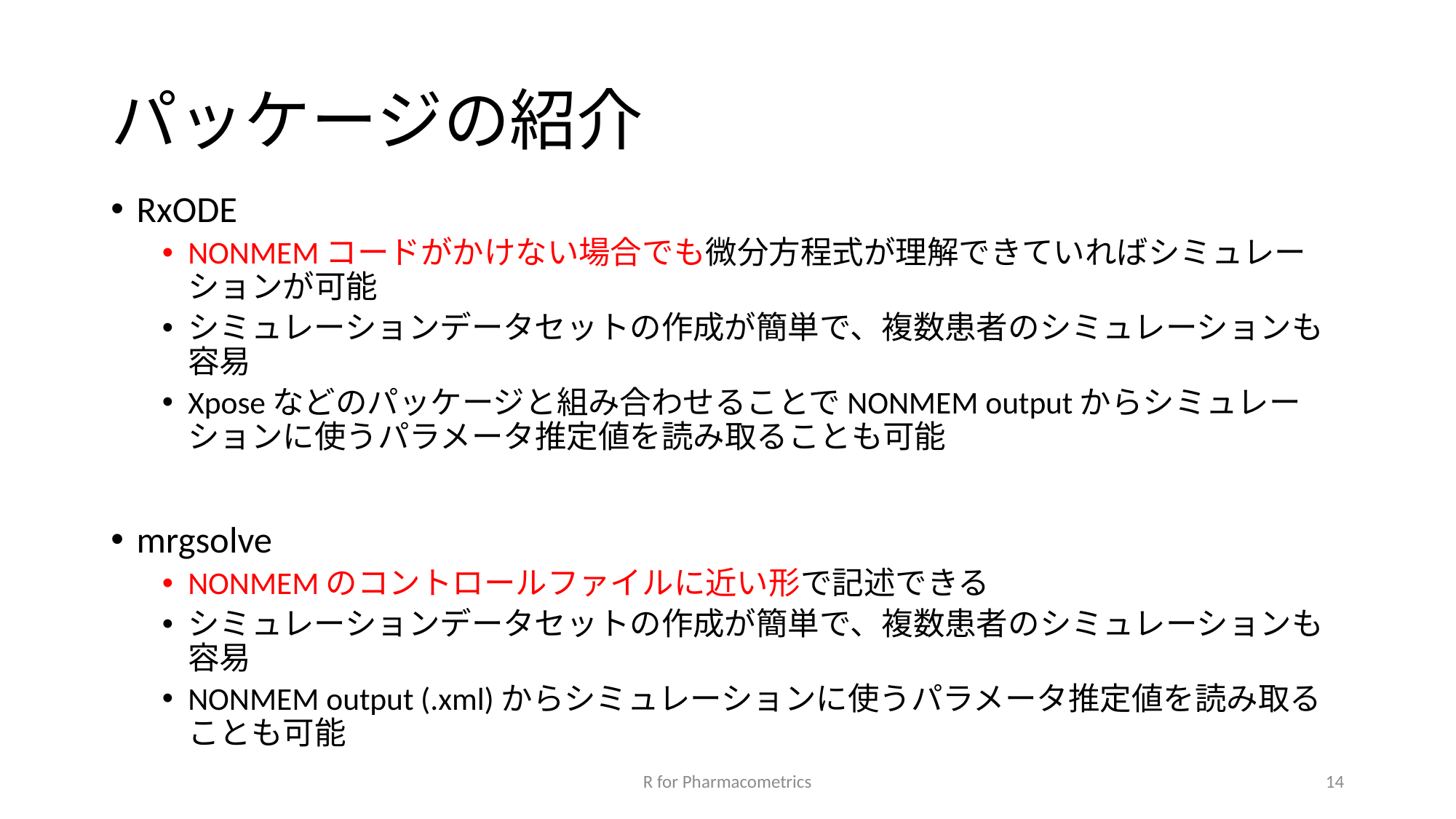

# パッケージの紹介
RxODE
NONMEMコードがかけない場合でも微分方程式が理解できていればシミュレーションが可能
シミュレーションデータセットの作成が簡単で、複数患者のシミュレーションも容易
Xposeなどのパッケージと組み合わせることでNONMEM outputからシミュレーションに使うパラメータ推定値を読み取ることも可能

mrgsolve
NONMEMのコントロールファイルに近い形で記述できる
シミュレーションデータセットの作成が簡単で、複数患者のシミュレーションも容易
NONMEM output (.xml)からシミュレーションに使うパラメータ推定値を読み取ることも可能

R for Pharmacometrics
14